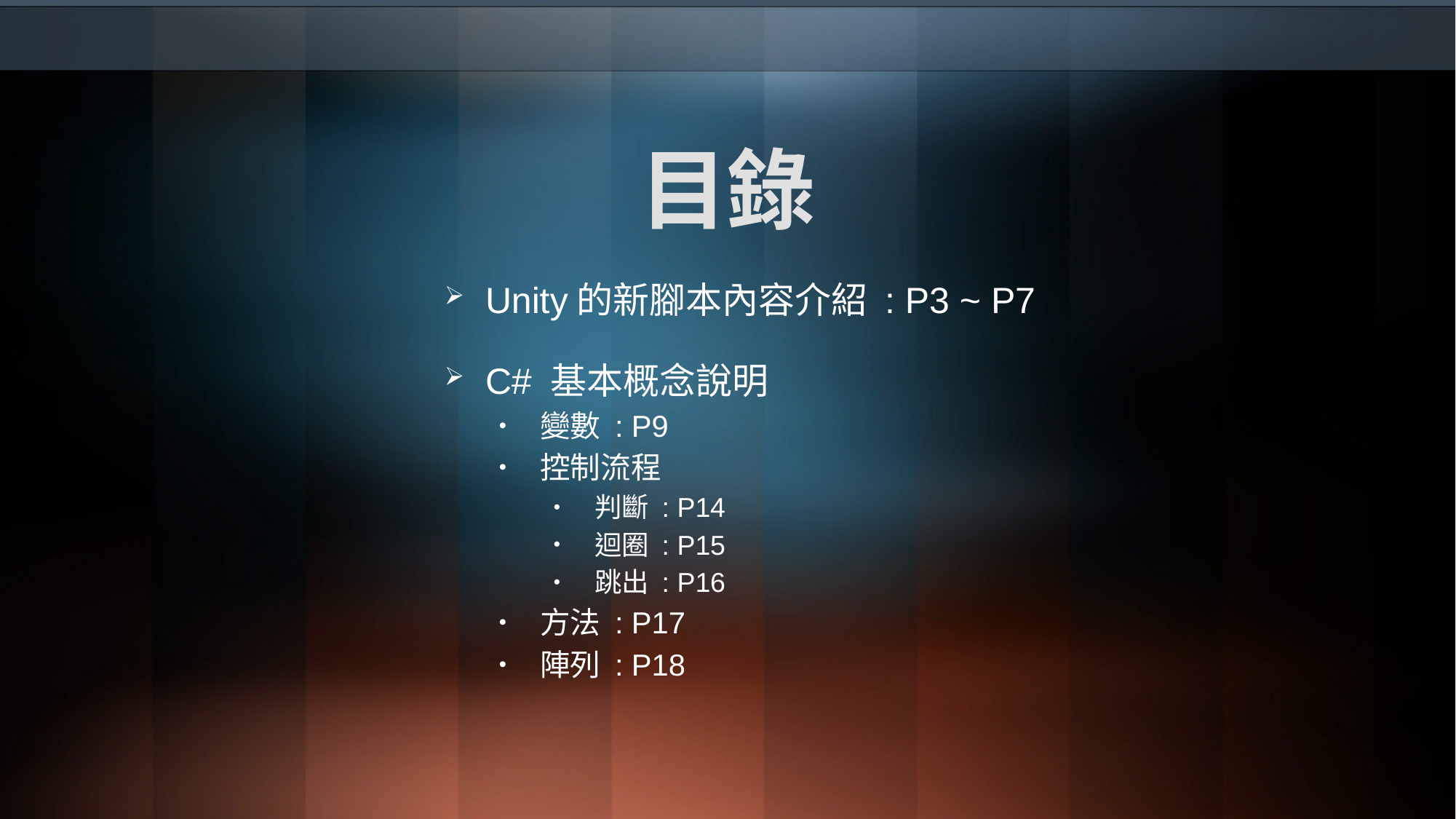

# 目錄
Unity的新腳本內容介紹 : P3 ~ P7
C# 基本概念說明
變數 : P9
控制流程
判斷 : P14
迴圈 : P15
跳出 : P16
方法 : P17
陣列 : P18